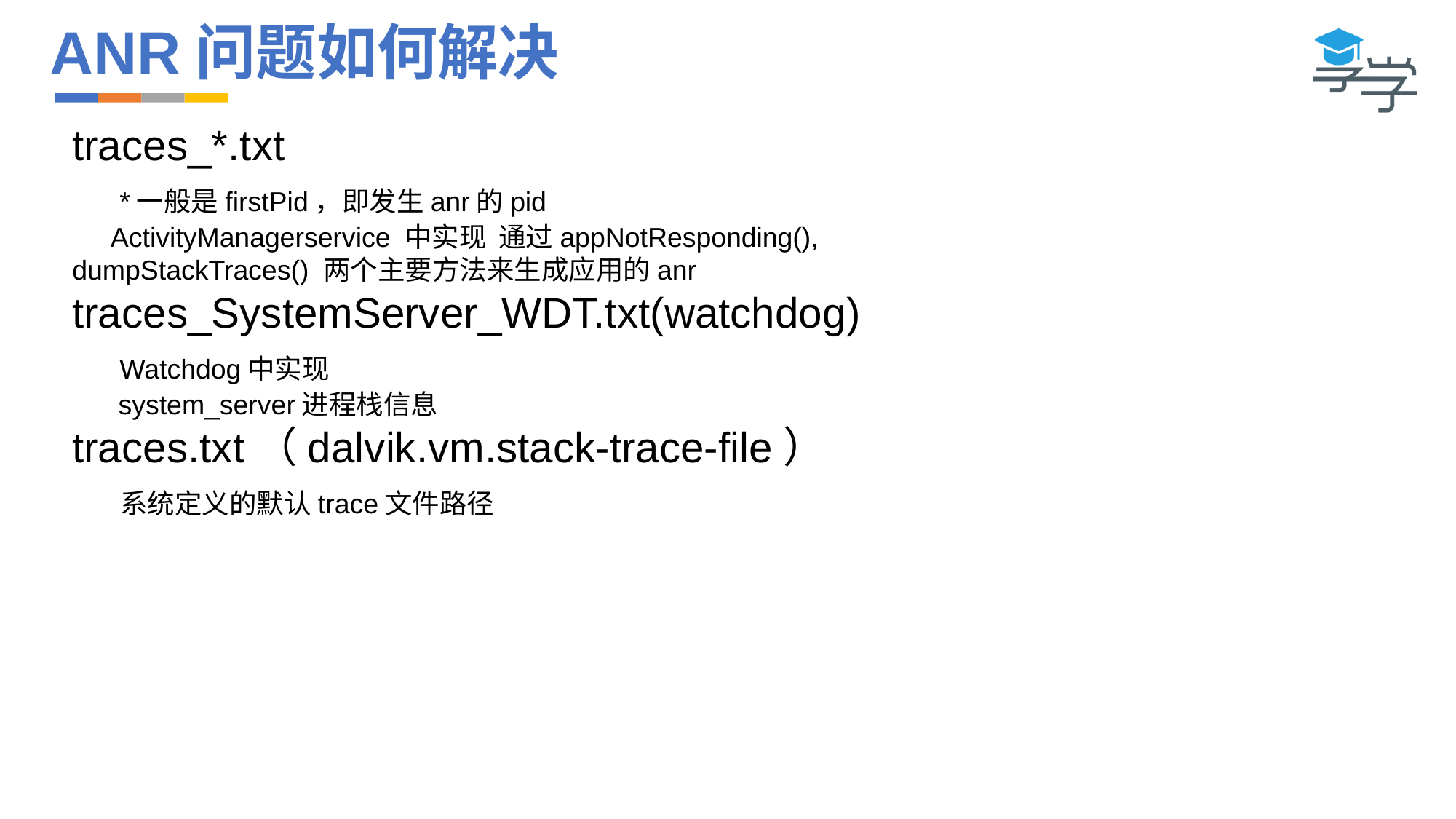

# ANR问题如何解决
traces_*.txt
    *一般是firstPid，即发生anr的pid
     ActivityManagerservice 中实现  通过appNotResponding(), dumpStackTraces() 两个主要方法来生成应用的anr
traces_SystemServer_WDT.txt(watchdog)
    Watchdog中实现
      system_server进程栈信息
traces.txt（dalvik.vm.stack-trace-file）
    系统定义的默认trace文件路径